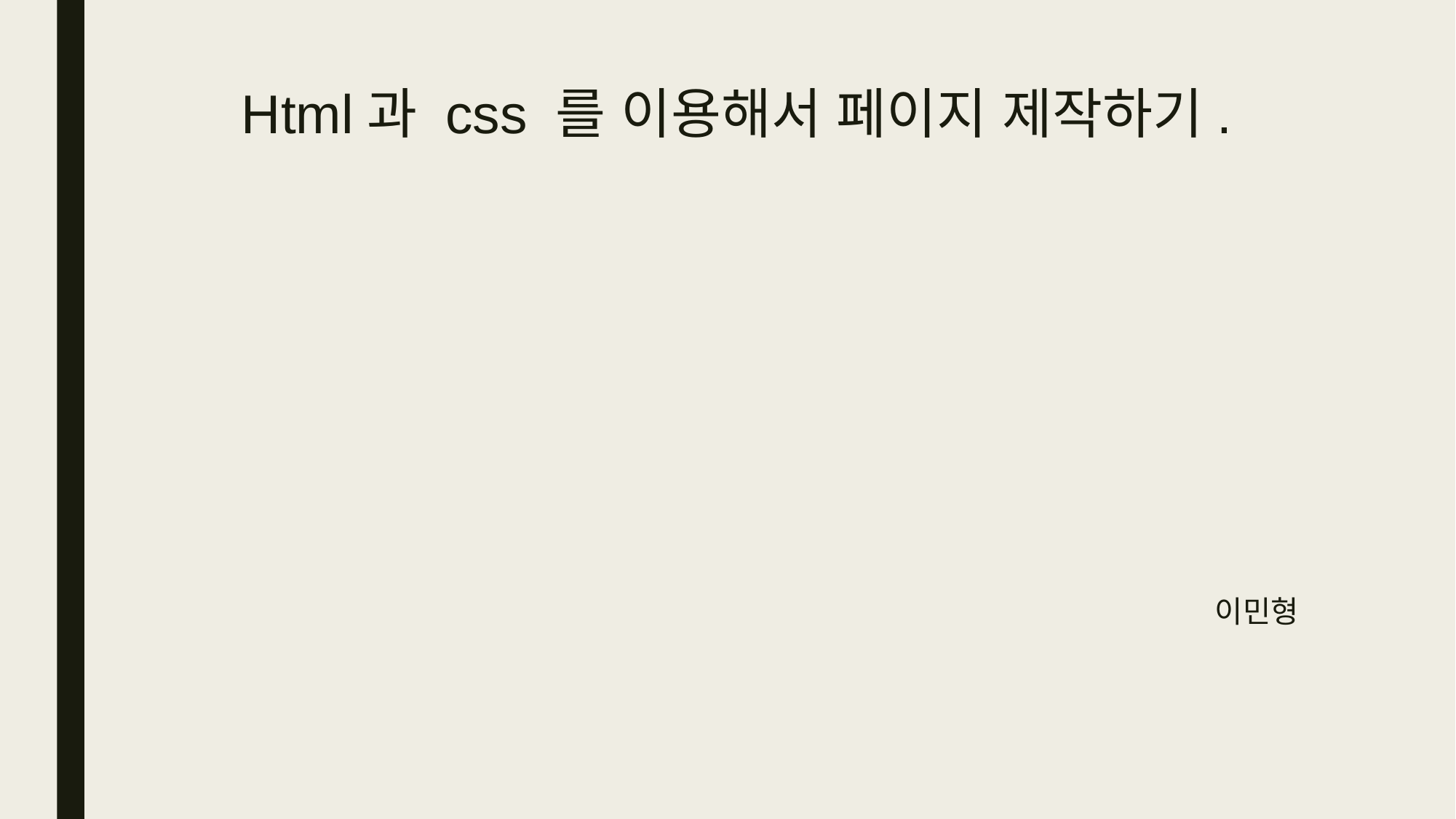

# Html과 css 를 이용해서 페이지 제작하기.

이민형